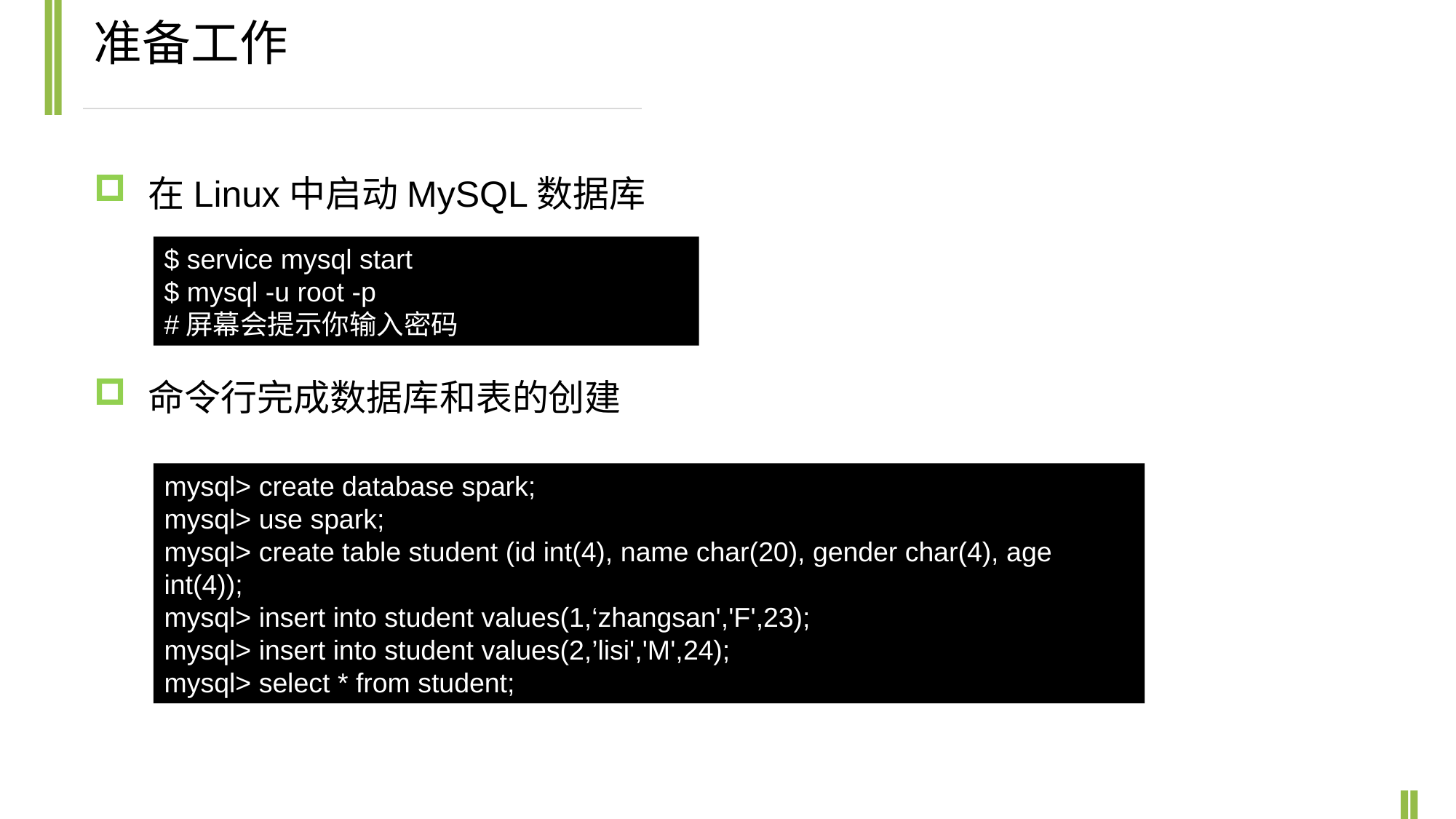

准备工作

在Linux中启动MySQL数据库

命令行完成数据库和表的创建
$ service mysql start
$ mysql -u root -p
#屏幕会提示你输入密码
mysql> create database spark;
mysql> use spark;
mysql> create table student (id int(4), name char(20), gender char(4), age int(4));
mysql> insert into student values(1,‘zhangsan','F',23);
mysql> insert into student values(2,’lisi','M',24);
mysql> select * from student;